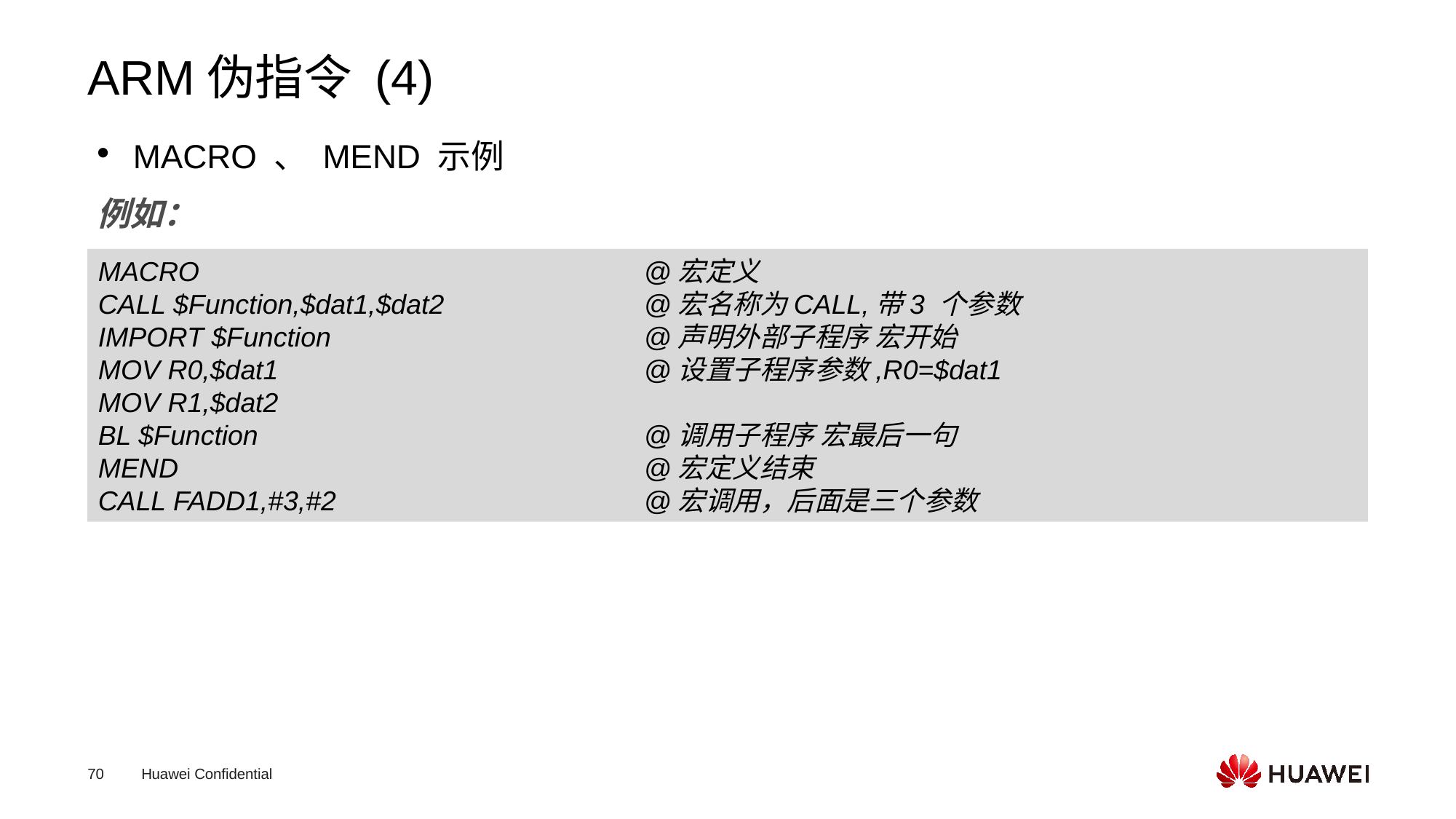

# ARM伪指令 (4)
MACRO 、 MEND 示例
例如：

MACRO					@宏定义
CALL $Function,$dat1,$dat2		@宏名称为CALL,带3 个参数
IMPORT $Function			@声明外部子程序 宏开始
MOV R0,$dat1				@设置子程序参数,R0=$dat1
MOV R1,$dat2
BL $Function				@调用子程序 宏最后一句
MEND					@宏定义结束
CALL FADD1,#3,#2			@宏调用，后面是三个参数